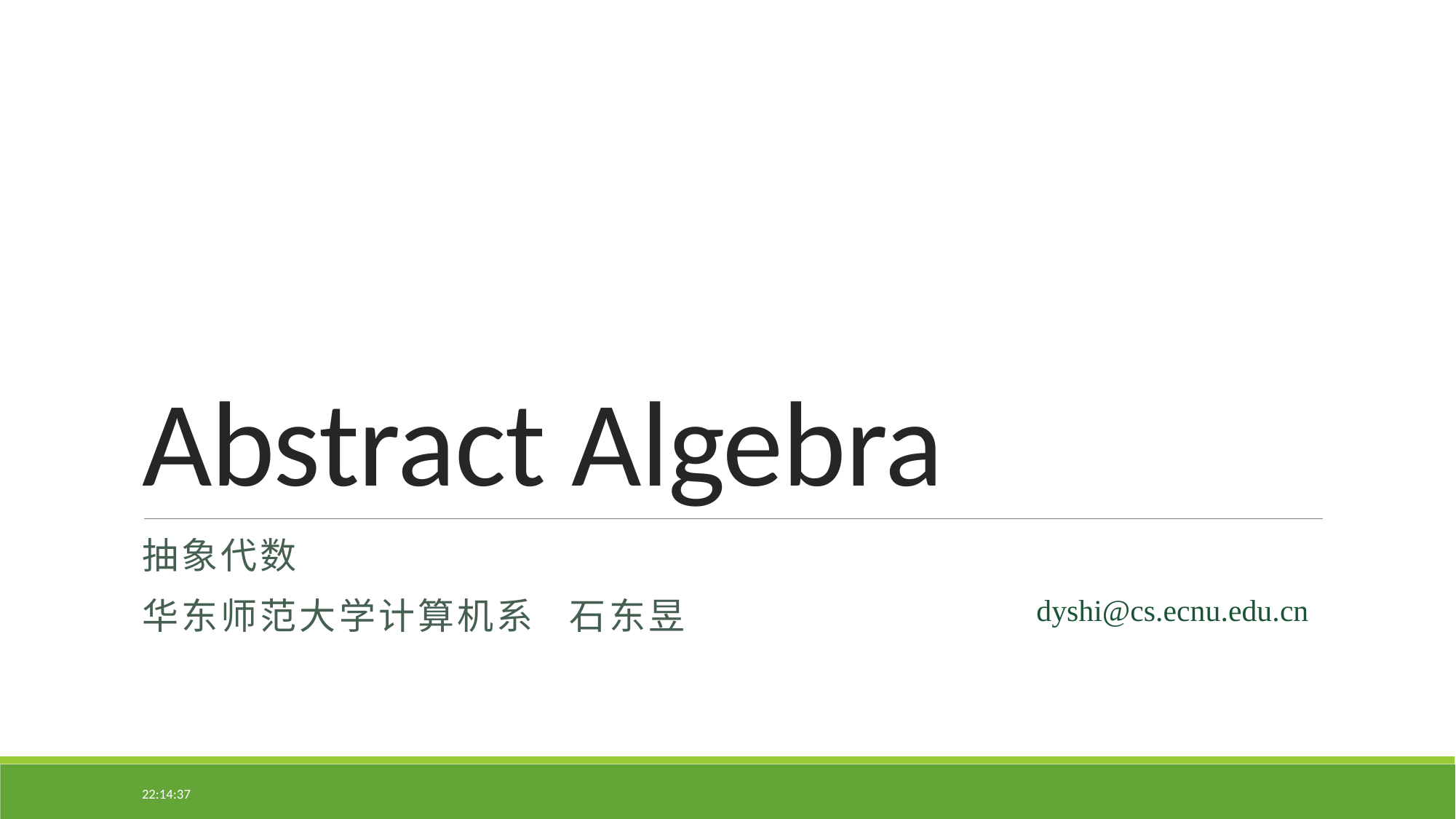

# Abstract Algebra
抽象代数
华东师范大学计算机系   石东昱
dyshi@cs.ecnu.edu.cn
22:14:37